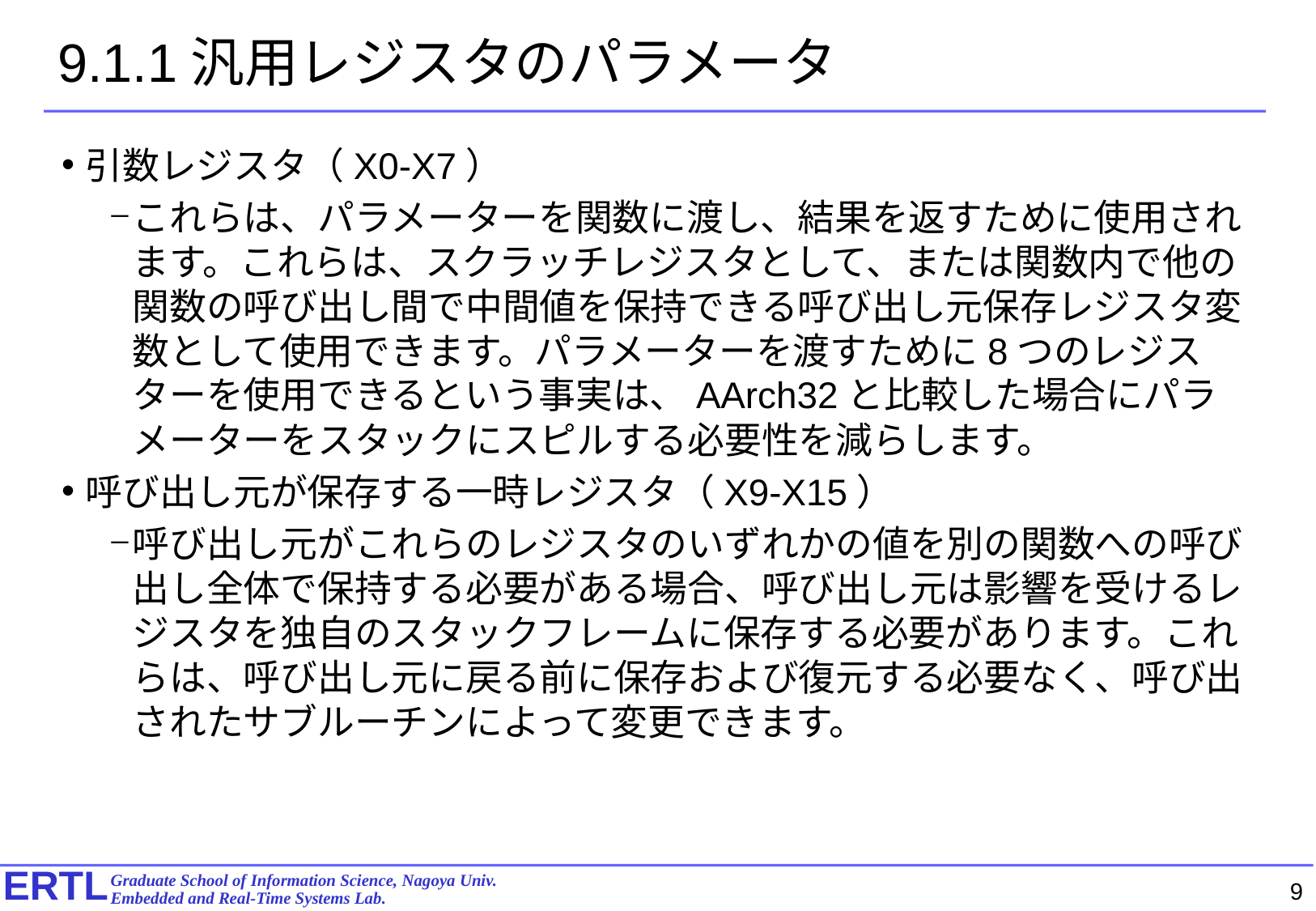

# 9.1.1汎用レジスタのパラメータ
引数レジスタ（X0-X7）
これらは、パラメーターを関数に渡し、結果を返すために使用されます。これらは、スクラッチレジスタとして、または関数内で他の関数の呼び出し間で中間値を保持できる呼び出し元保存レジスタ変数として使用できます。パラメーターを渡すために8つのレジスターを使用できるという事実は、AArch32と比較した場合にパラメーターをスタックにスピルする必要性を減らします。
呼び出し元が保存する一時レジスタ（X9-X15）
呼び出し元がこれらのレジスタのいずれかの値を別の関数への呼び出し全体で保持する必要がある場合、呼び出し元は影響を受けるレジスタを独自のスタックフレームに保存する必要があります。これらは、呼び出し元に戻る前に保存および復元する必要なく、呼び出されたサブルーチンによって変更できます。
9